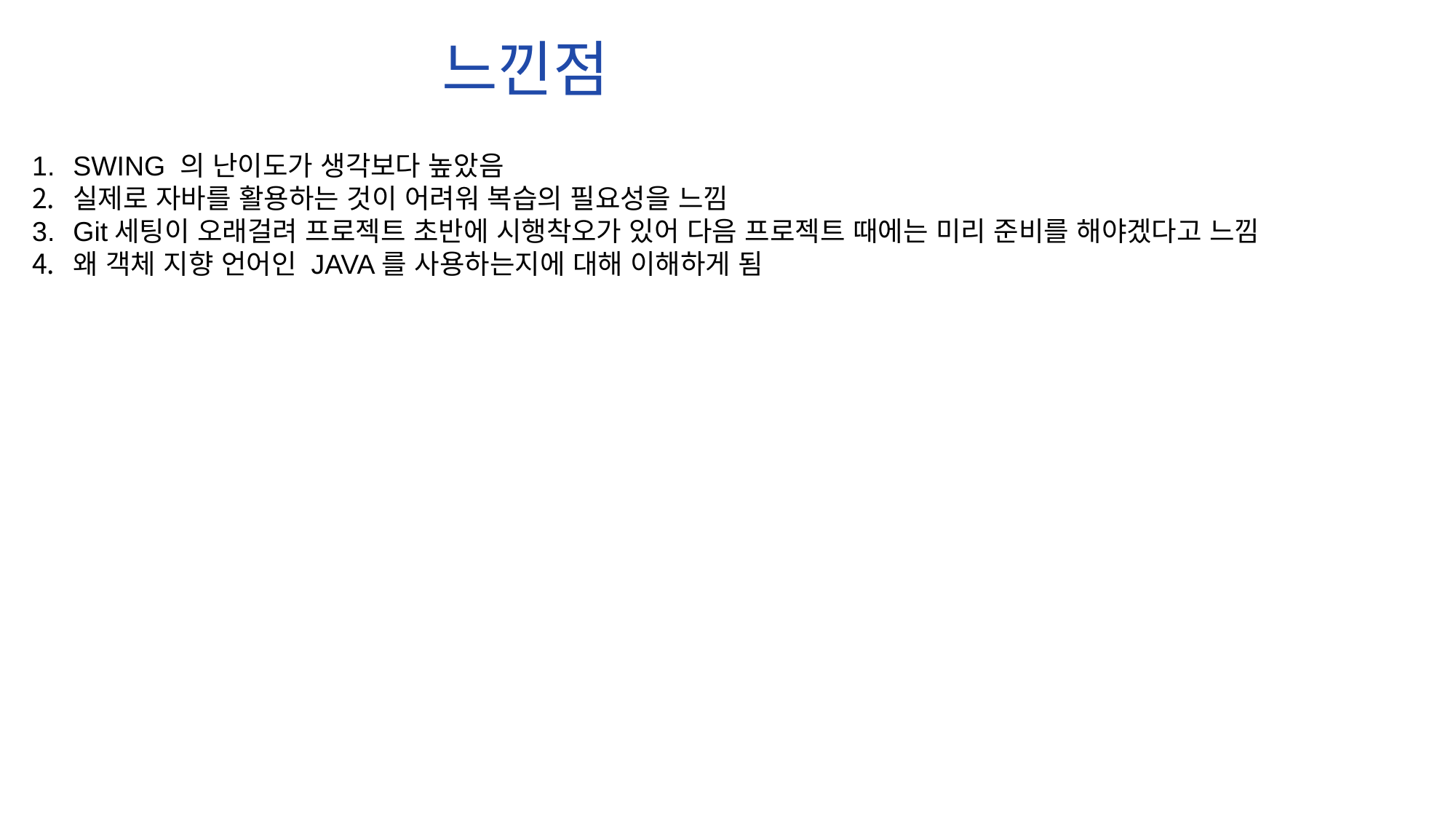

느낀점
SWING 의 난이도가 생각보다 높았음
실제로 자바를 활용하는 것이 어려워 복습의 필요성을 느낌
Git세팅이 오래걸려 프로젝트 초반에 시행착오가 있어 다음 프로젝트 때에는 미리 준비를 해야겠다고 느낌
왜 객체 지향 언어인 JAVA를 사용하는지에 대해 이해하게 됨